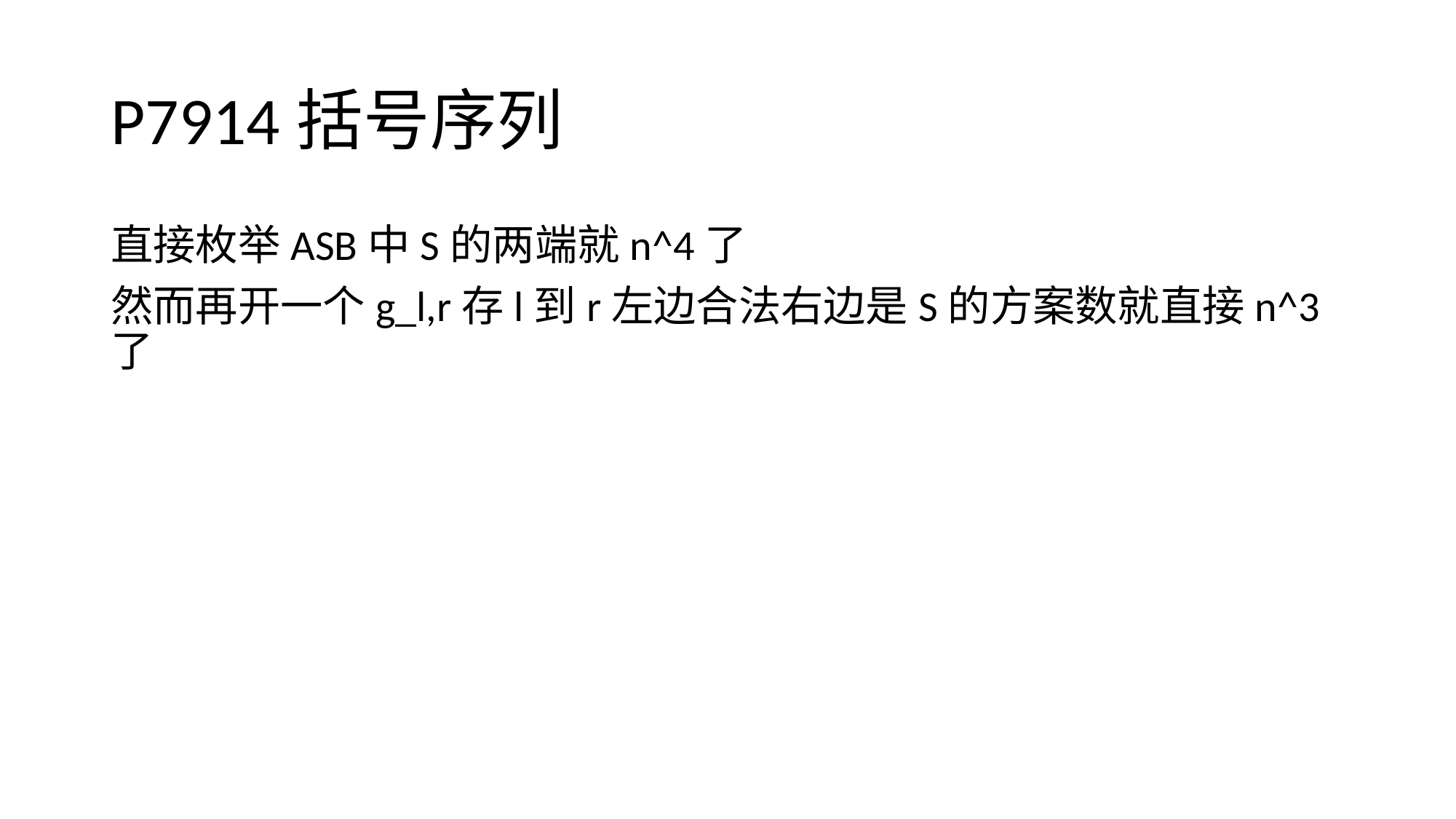

# P7914括号序列
直接枚举ASB中S的两端就n^4了
然而再开一个g_l,r存l到r左边合法右边是S的方案数就直接n^3了